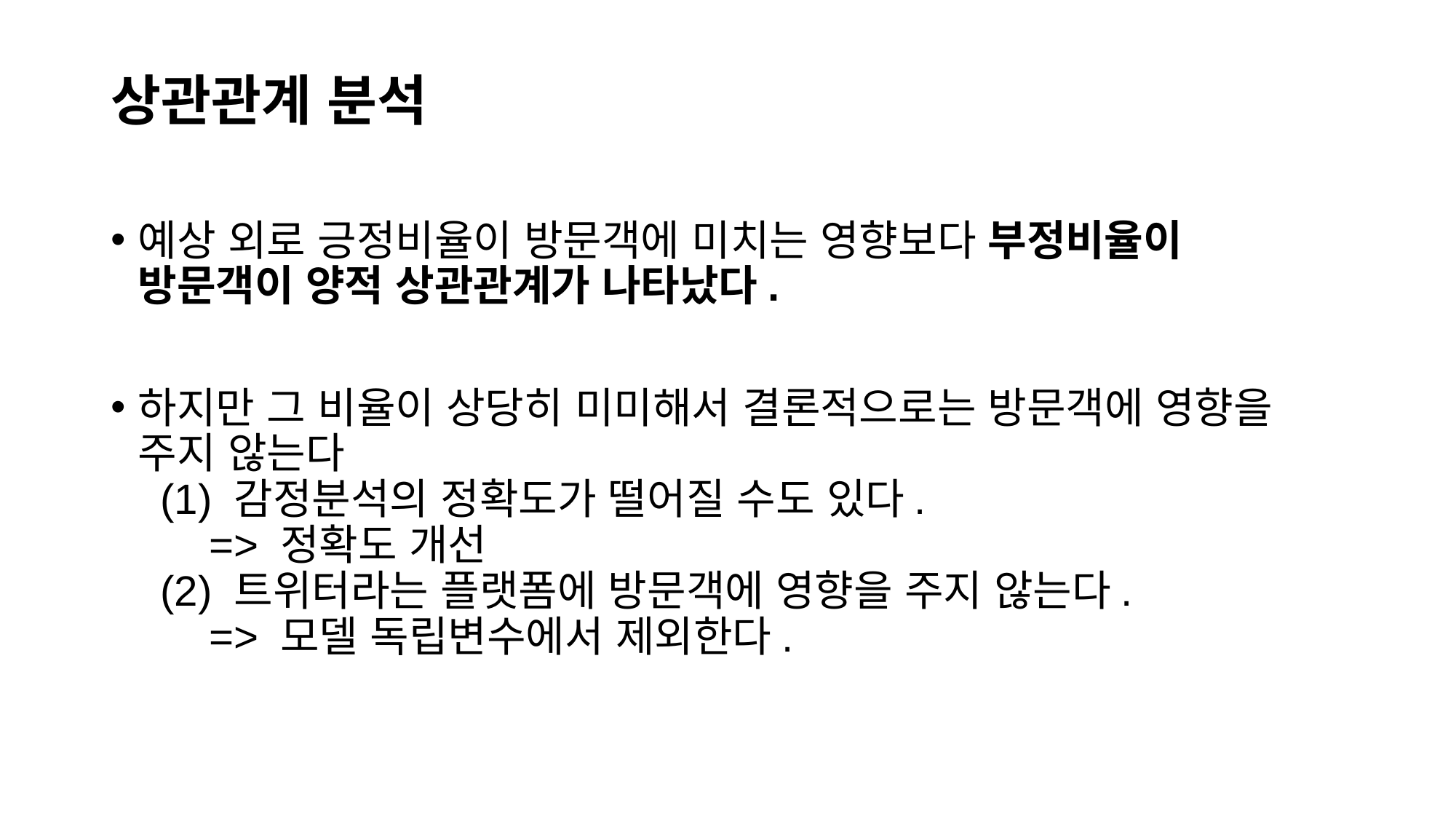

# 상관관계 분석
예상 외로 긍정비율이 방문객에 미치는 영향보다 부정비율이 방문객이 양적 상관관계가 나타났다.

하지만 그 비율이 상당히 미미해서 결론적으로는 방문객에 영향을 주지 않는다
 (1) 감정분석의 정확도가 떨어질 수도 있다.
      => 정확도 개선
 (2) 트위터라는 플랫폼에 방문객에 영향을 주지 않는다.
      => 모델 독립변수에서 제외한다.